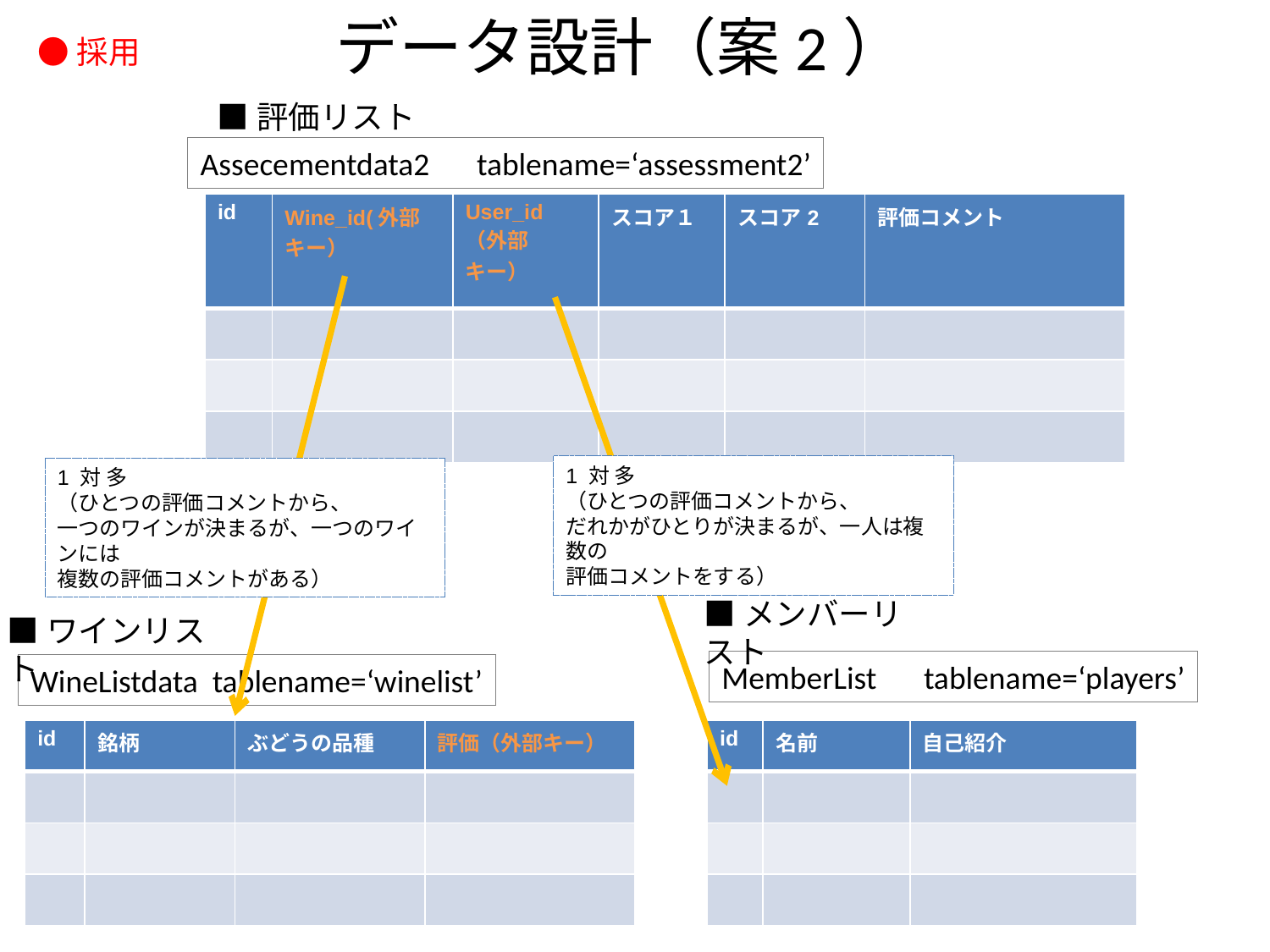

# データ設計（案2）
●採用
■評価リスト
Assecementdata2　tablename=‘assessment2’
| id | Wine\_id(外部キー） | User\_id （外部キー） | スコア１ | スコア2 | 評価コメント |
| --- | --- | --- | --- | --- | --- |
|  |  |  |  |  |  |
|  |  |  |  |  |  |
|  |  |  |  |  |  |
1 対 多
（ひとつの評価コメントから、
だれかがひとりが決まるが、一人は複数の
評価コメントをする）
1 対 多
（ひとつの評価コメントから、
一つのワインが決まるが、一つのワインには
複数の評価コメントがある）
■メンバーリスト
■ワインリスト
MemberList　tablename=‘players’
WineListdata  tablename=‘winelist’
| id | 銘柄 | ぶどうの品種 | 評価（外部キー） |
| --- | --- | --- | --- |
|  |  |  |  |
|  |  |  |  |
|  |  |  |  |
| id | 名前 | 自己紹介 |
| --- | --- | --- |
|  |  |  |
|  |  |  |
|  |  |  |